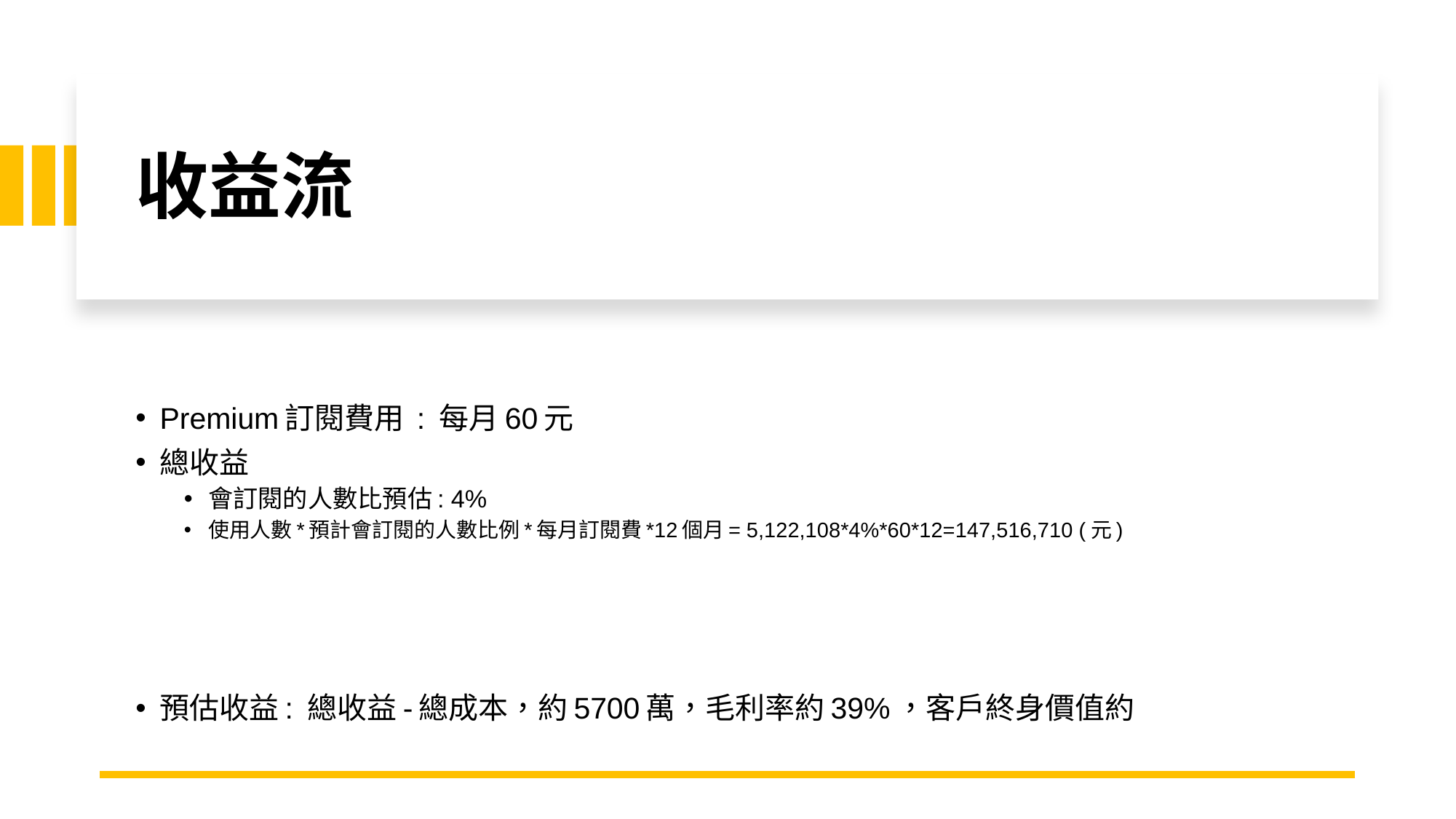

# 收益流

Premium訂閱費用 : 每月60元
總收益
會訂閱的人數比預估: 4%
使用人數*預計會訂閱的人數比例*每月訂閱費*12個月= 5,122,108*4%*60*12=147,516,710 (元)

預估收益: 總收益-總成本，約5700萬，毛利率約39%，客戶終身價值約